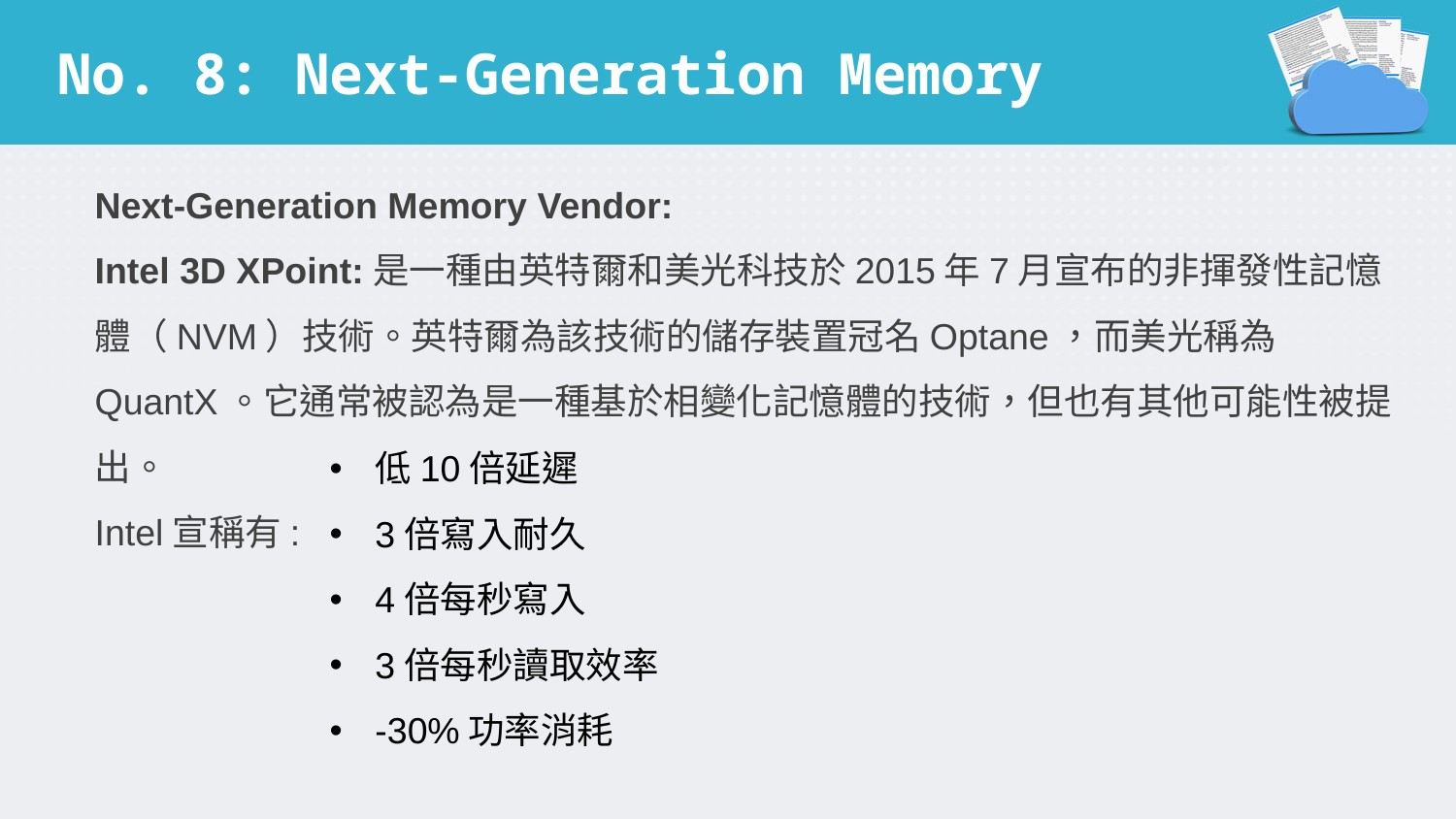

# No. 8: Next-Generation Memory
Next-Generation Memory Vendor:
Intel 3D XPoint:是一種由英特爾和美光科技於2015年7月宣布的非揮發性記憶體（NVM）技術。英特爾為該技術的儲存裝置冠名Optane，而美光稱為QuantX。它通常被認為是一種基於相變化記憶體的技術，但也有其他可能性被提出。
Intel宣稱有:
低10倍延遲
3倍寫入耐久
4倍每秒寫入
3倍每秒讀取效率
-30%功率消耗
敏捷性和生產率的提高。他們通過分析IT和業務數據，從而獲得收益

■

關於用戶交互，業務活動和支持IT系統行為的見解。

服務改善和成本降低。他們通過大大節省時間和精力來做到這一點

■

確定正常運行時間和性能問題的原因。行為預測通知

預測可以支持資源優化工作。

風險緩解。他們通過分析監視，配置和服務台數據來做到這一點。他們

■

從操作和安全角度識別異常。

競爭差異/破壞。他們通過對市場的快速響應來做到這一點

和基於機器的班次分析得出的最終用戶需求。